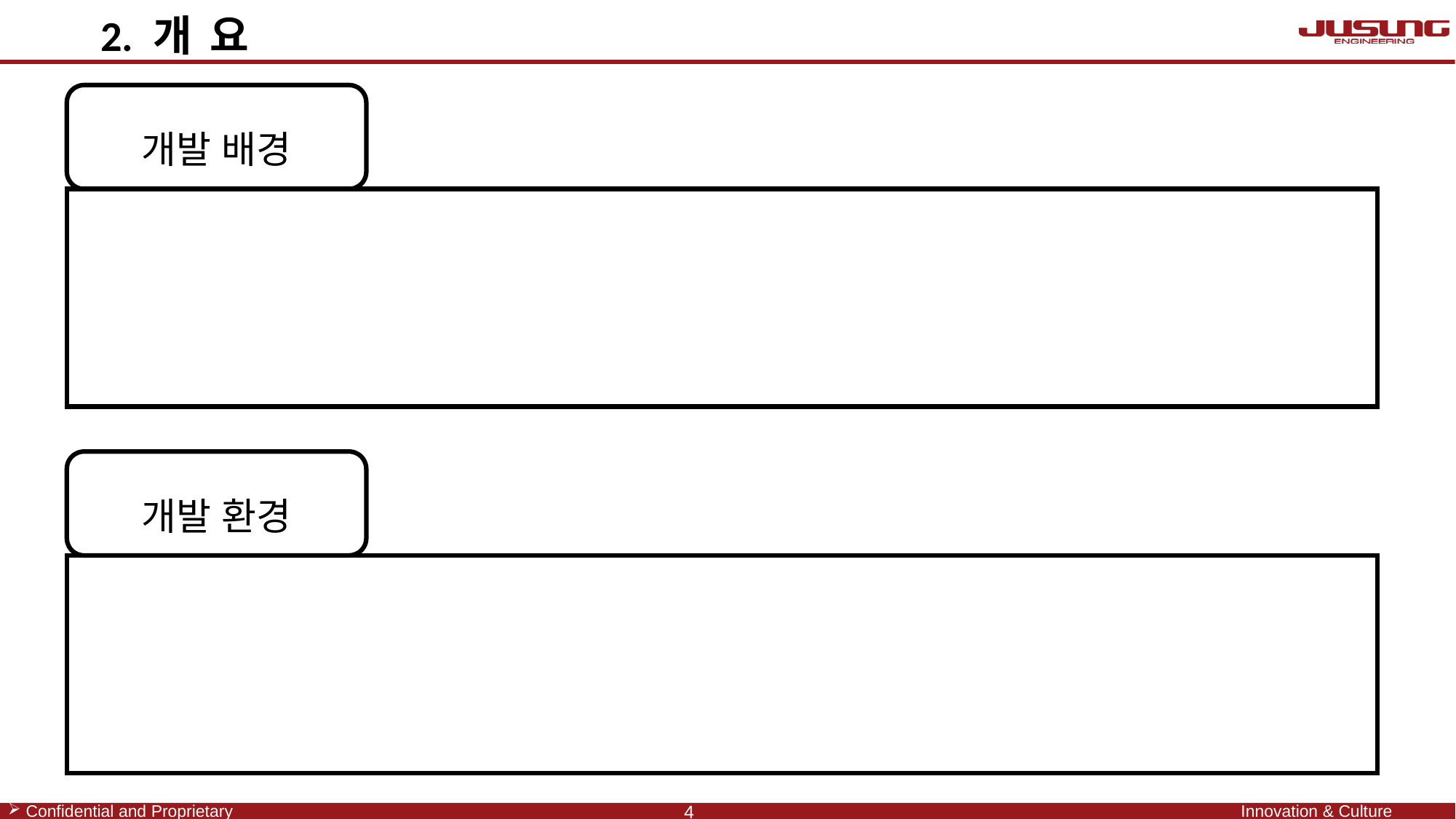

2. 개	요
개발 배경

개발 환경

4